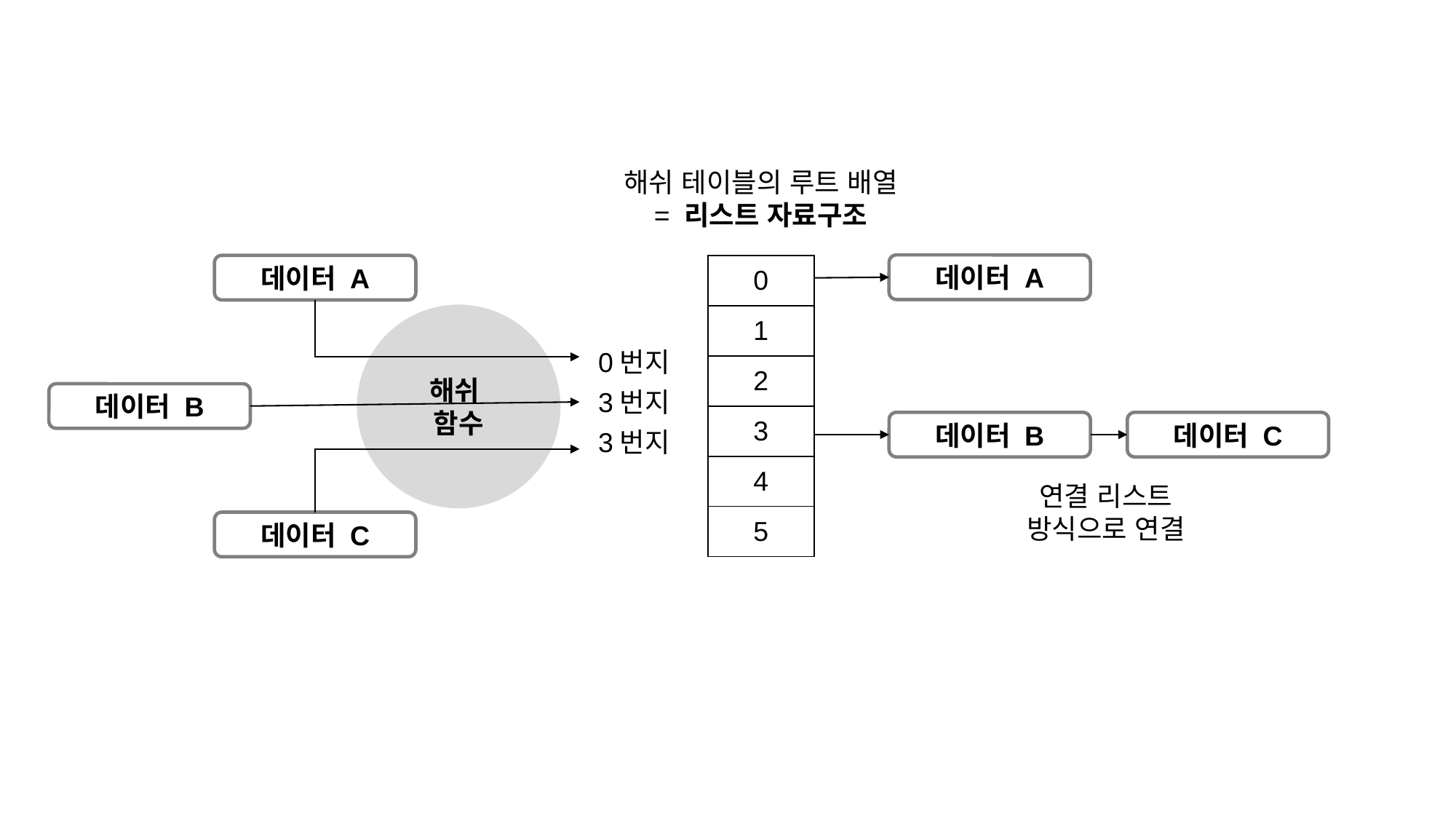

해쉬 테이블의 루트 배열
= 리스트 자료구조
데이터 A
데이터 A
| 0 |
| --- |
| 1 |
| 2 |
| 3 |
| 4 |
| 5 |
해쉬
함수
0번지
3번지
데이터 B
데이터 B
데이터 C
3번지
연결 리스트
방식으로 연결
데이터 C